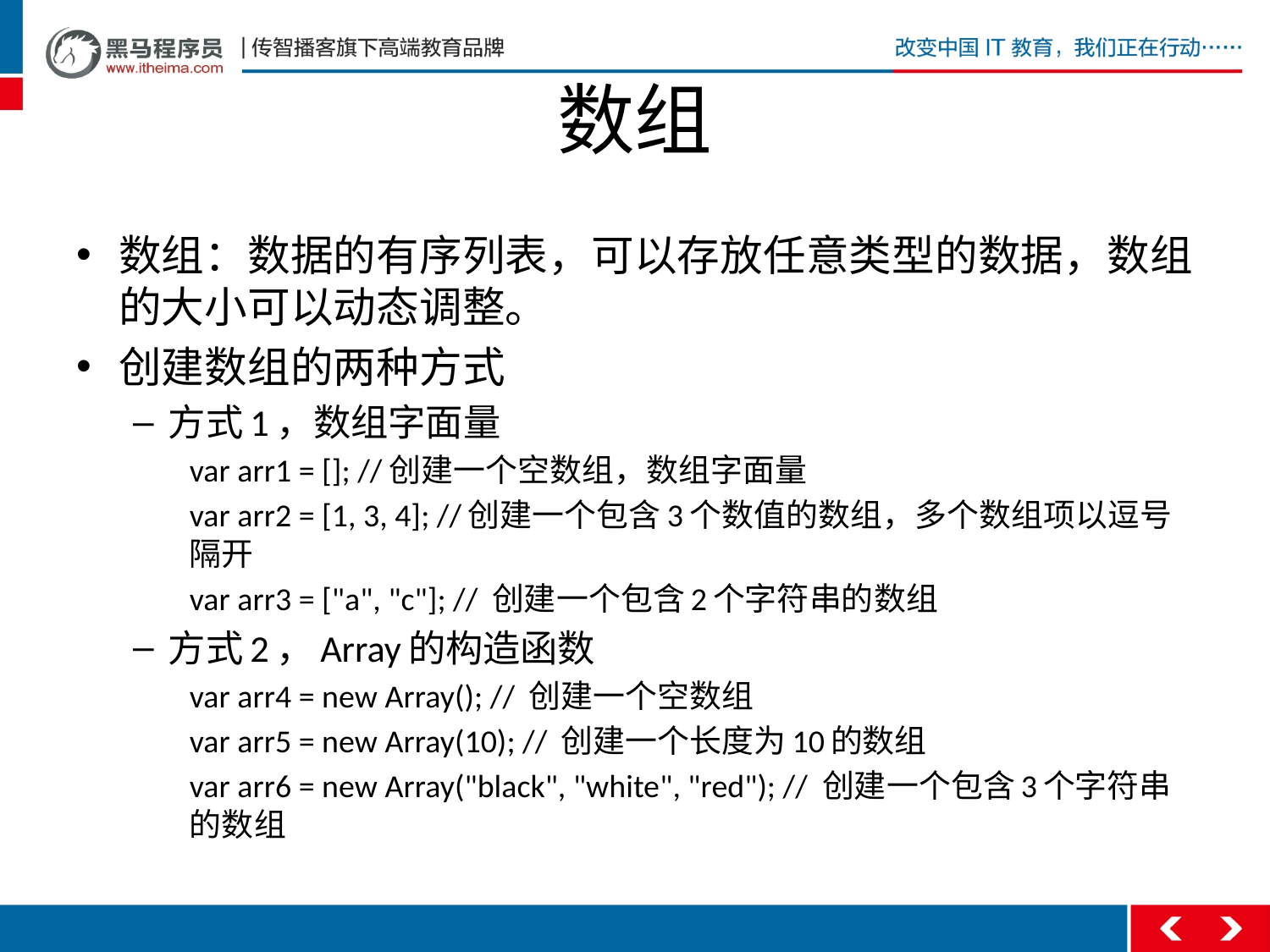

# 数组
数组：数据的有序列表，可以存放任意类型的数据，数组的大小可以动态调整。
创建数组的两种方式
方式1，数组字面量
var arr1 = []; //创建一个空数组，数组字面量
var arr2 = [1, 3, 4]; //创建一个包含3个数值的数组，多个数组项以逗号隔开
var arr3 = ["a", "c"]; // 创建一个包含2个字符串的数组
方式2，Array的构造函数
var arr4 = new Array(); // 创建一个空数组
var arr5 = new Array(10); // 创建一个长度为10的数组
var arr6 = new Array("black", "white", "red"); // 创建一个包含3个字符串的数组